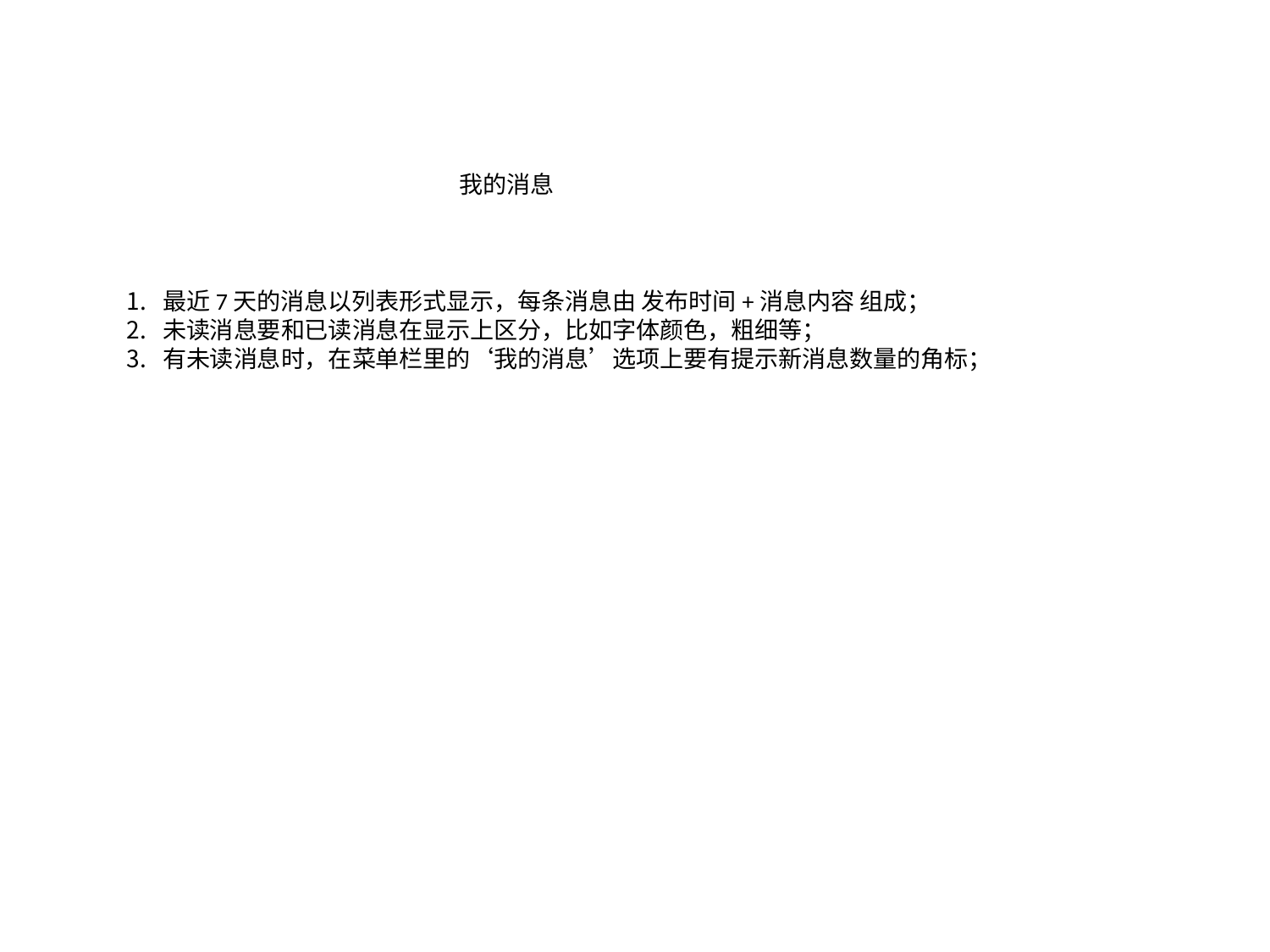

我的消息

最近7天的消息以列表形式显示，每条消息由 发布时间+消息内容 组成；
未读消息要和已读消息在显示上区分，比如字体颜色，粗细等；
有未读消息时，在菜单栏里的‘我的消息’选项上要有提示新消息数量的角标；